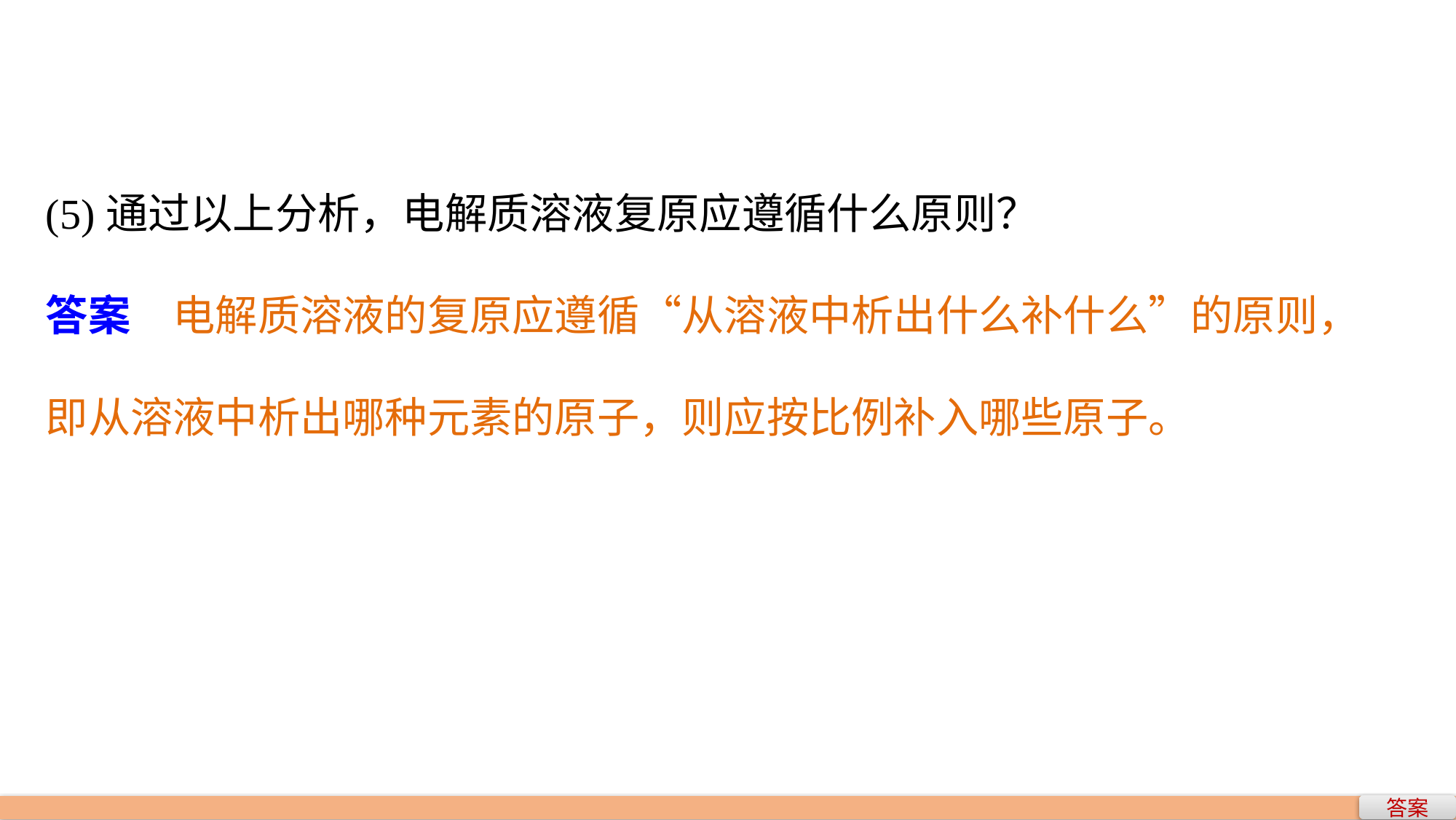

(5)通过以上分析，电解质溶液复原应遵循什么原则？
答案　电解质溶液的复原应遵循“从溶液中析出什么补什么”的原则，即从溶液中析出哪种元素的原子，则应按比例补入哪些原子。
答案